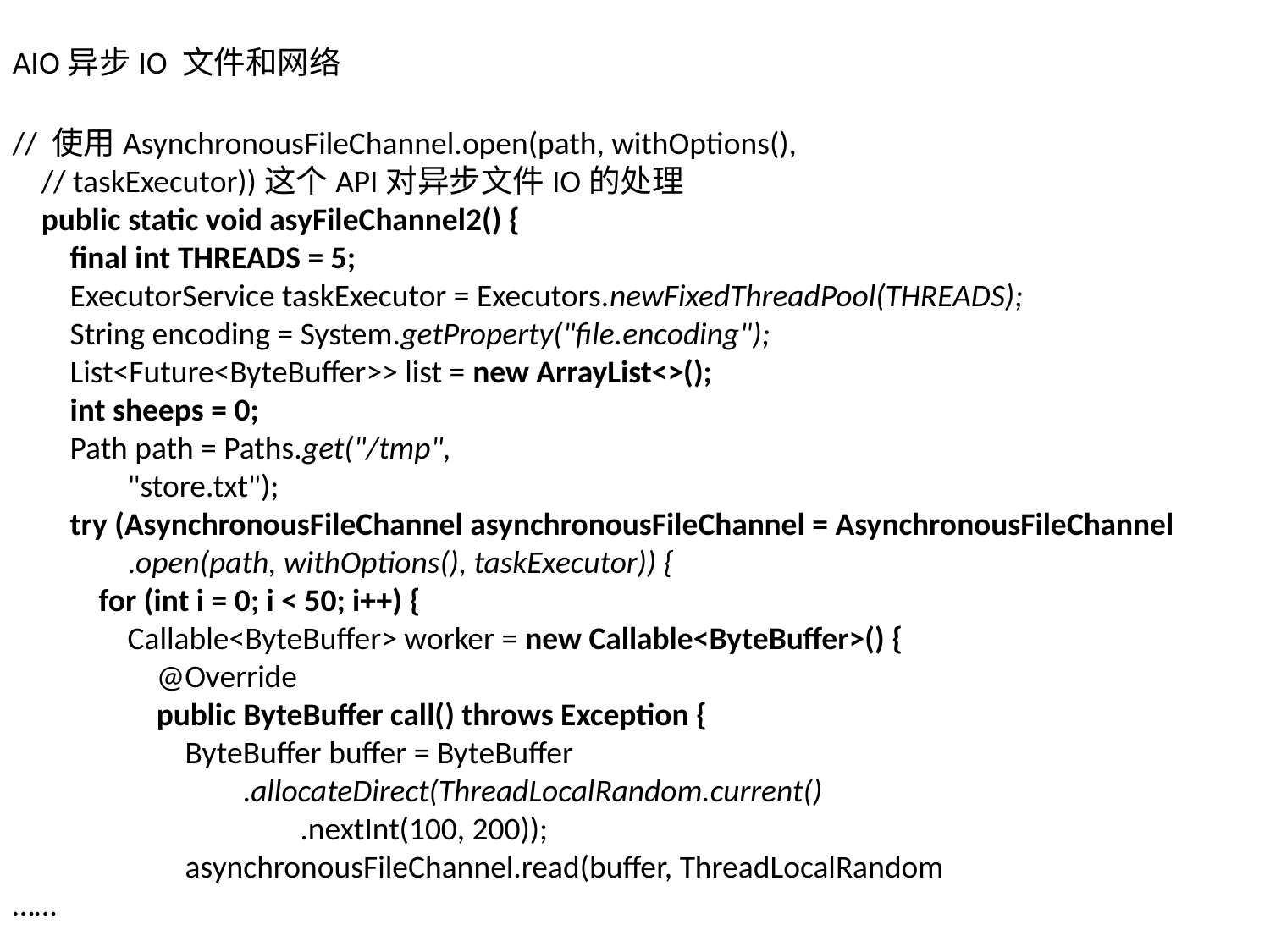

AIO异步IO 文件和网络
// 使用AsynchronousFileChannel.open(path, withOptions(),
    // taskExecutor))这个API对异步文件IO的处理
    public static void asyFileChannel2() {
        final int THREADS = 5;
        ExecutorService taskExecutor = Executors.newFixedThreadPool(THREADS);
        String encoding = System.getProperty("file.encoding");
        List<Future<ByteBuffer>> list = new ArrayList<>();
        int sheeps = 0;
        Path path = Paths.get("/tmp",
                "store.txt");
        try (AsynchronousFileChannel asynchronousFileChannel = AsynchronousFileChannel
                .open(path, withOptions(), taskExecutor)) {
            for (int i = 0; i < 50; i++) {
                Callable<ByteBuffer> worker = new Callable<ByteBuffer>() {
                    @Override
                    public ByteBuffer call() throws Exception {
                        ByteBuffer buffer = ByteBuffer
                                .allocateDirect(ThreadLocalRandom.current()
                                        .nextInt(100, 200));
                        asynchronousFileChannel.read(buffer, ThreadLocalRandom
……